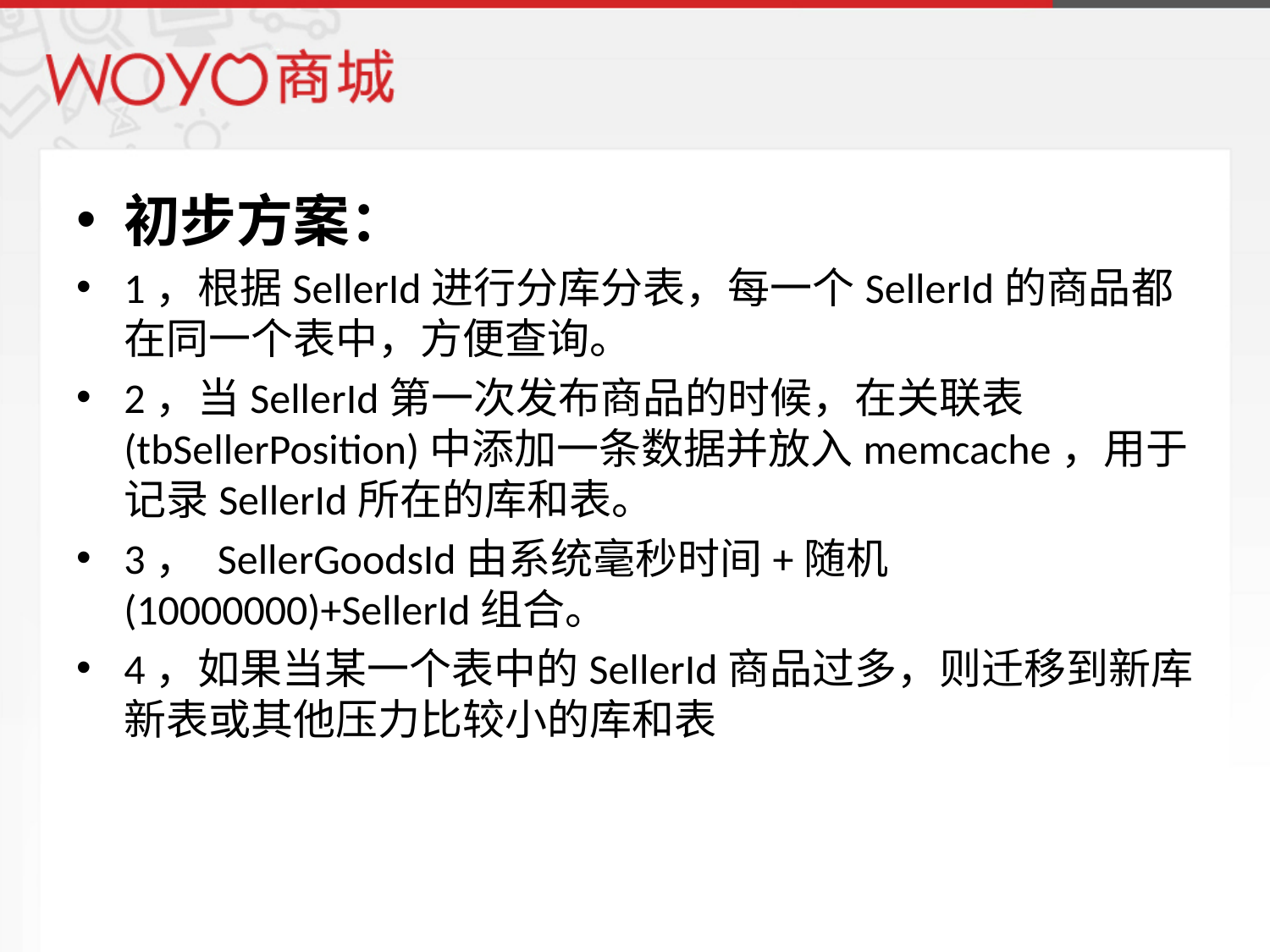

初步方案：
1，根据SellerId进行分库分表，每一个SellerId的商品都在同一个表中，方便查询。
2，当SellerId第一次发布商品的时候，在关联表(tbSellerPosition)中添加一条数据并放入memcache，用于记录SellerId所在的库和表。
3， SellerGoodsId由系统毫秒时间+随机(10000000)+SellerId组合。
4，如果当某一个表中的SellerId商品过多，则迁移到新库新表或其他压力比较小的库和表